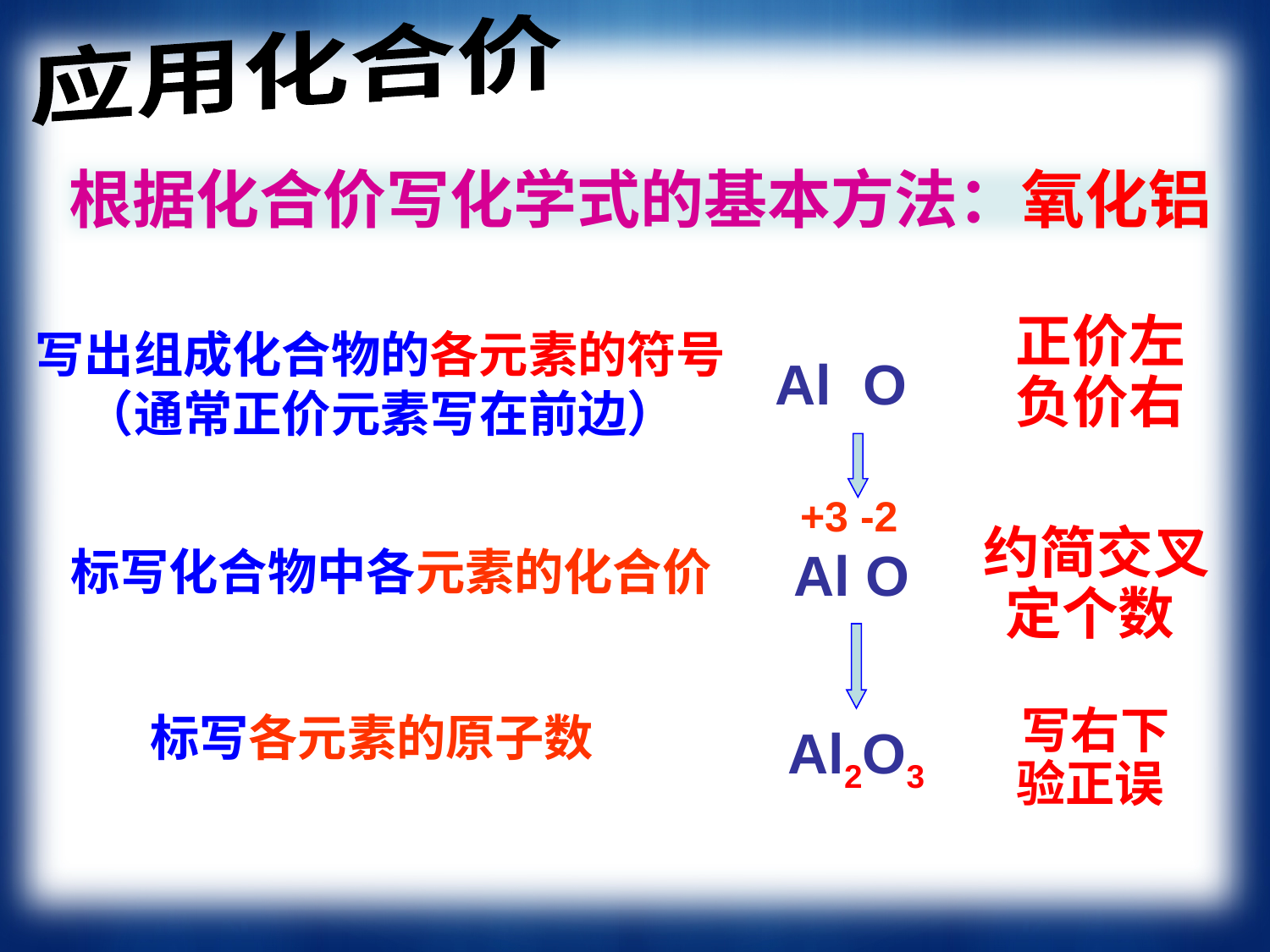

应用化合价
根据化合价写化学式的基本方法：氧化铝
正价左负价右
写出组成化合物的各元素的符号
（通常正价元素写在前边）
 Al  O

+3 -2
约简交叉定个数
Al O
标写化合物中各元素的化合价

写右下验正误
标写各元素的原子数
Al2O3